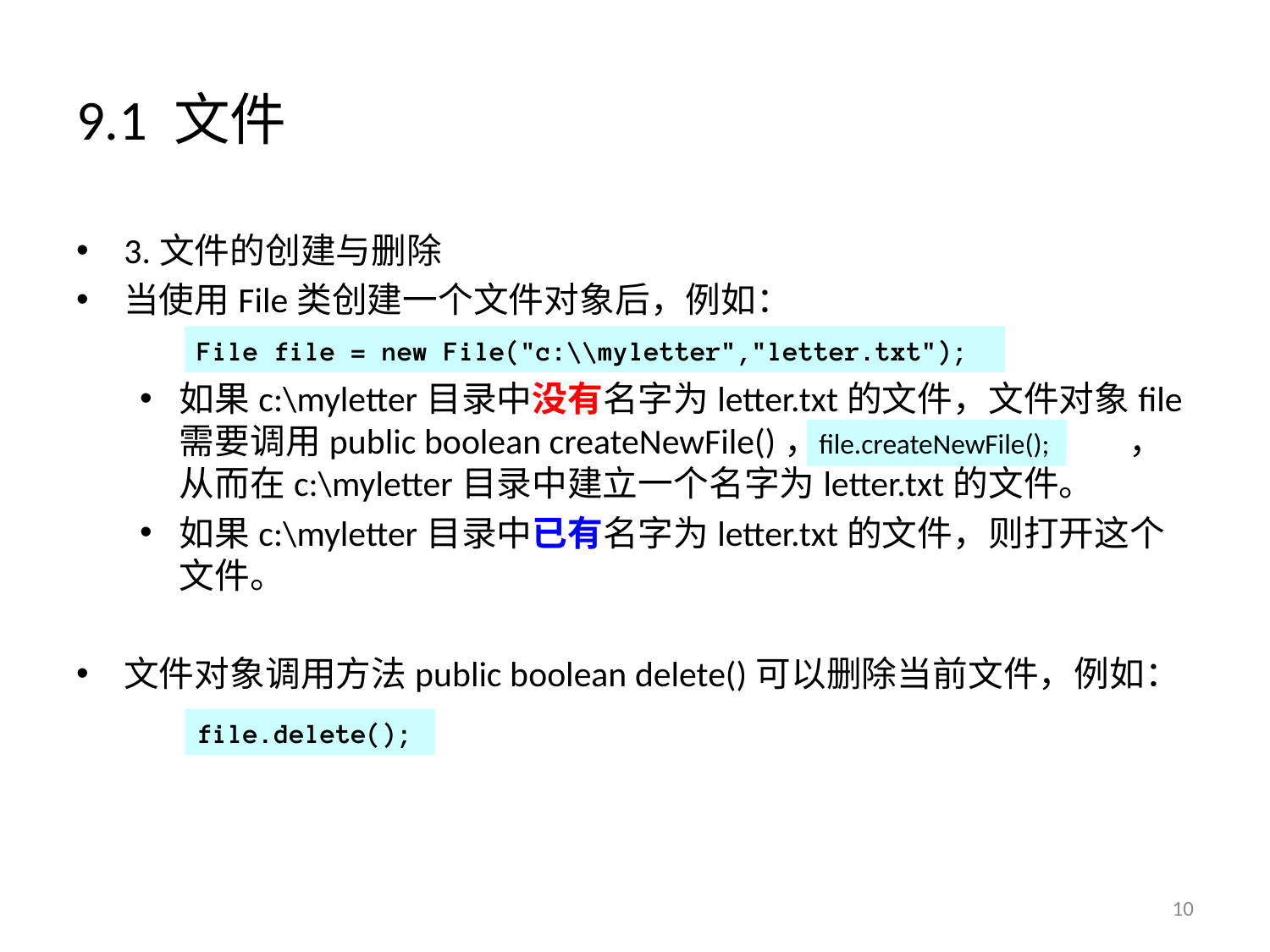

# 9.1 文件
3.文件的创建与删除
当使用File类创建一个文件对象后，例如：

如果c:\myletter目录中没有名字为letter.txt的文件，文件对象file需要调用public boolean createNewFile()，即                                   ，从而在c:\myletter目录中建立一个名字为letter.txt的文件。
如果c:\myletter目录中已有名字为letter.txt的文件，则打开这个文件。

文件对象调用方法public boolean delete()可以删除当前文件，例如：
File file = new File("c:\\myletter","letter.txt");
file.createNewFile();
file.delete();
10